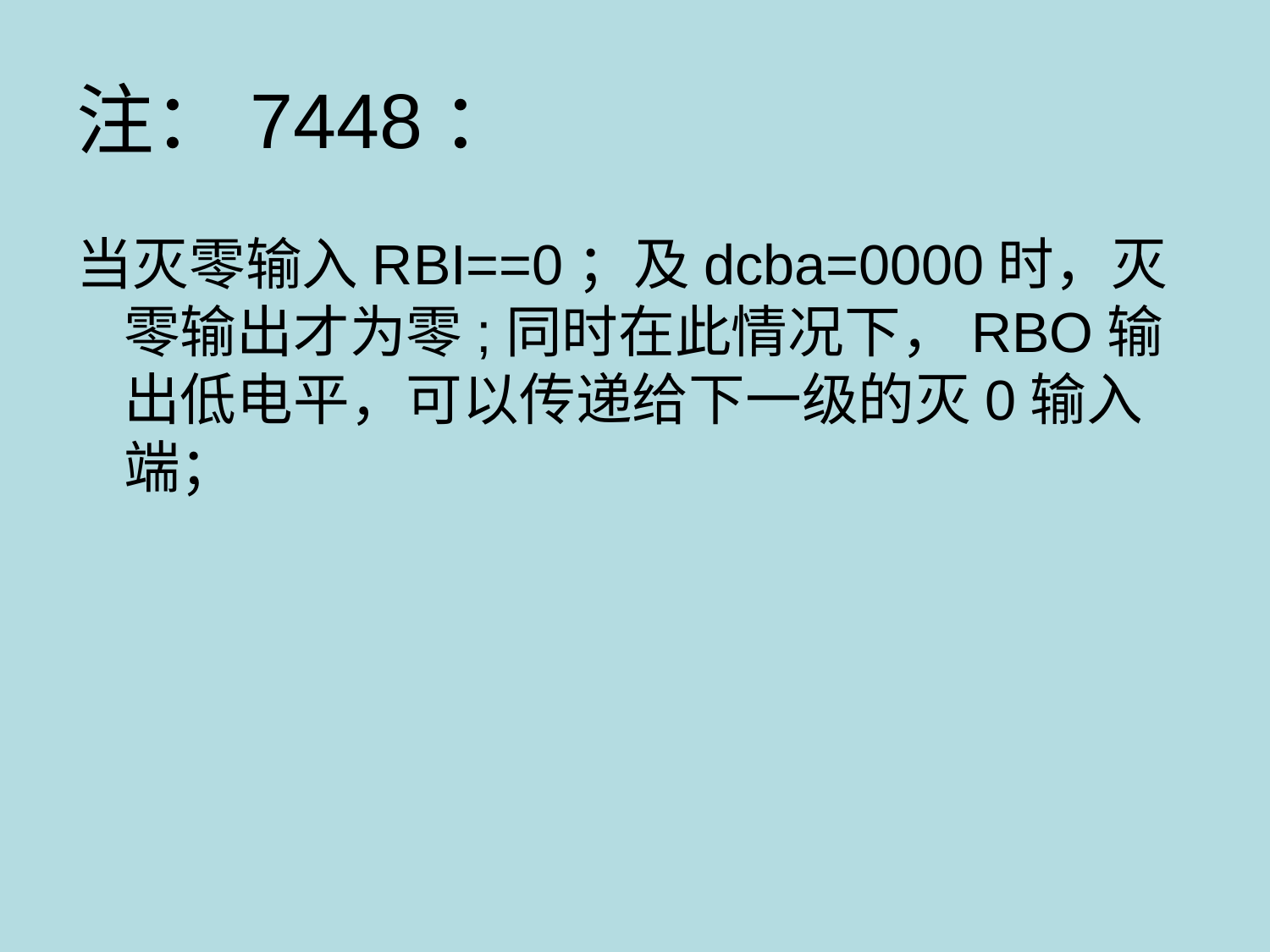

# 注：7448：
当灭零输入RBI==0；及dcba=0000时，灭零输出才为零;同时在此情况下，RBO输出低电平，可以传递给下一级的灭0输入端；